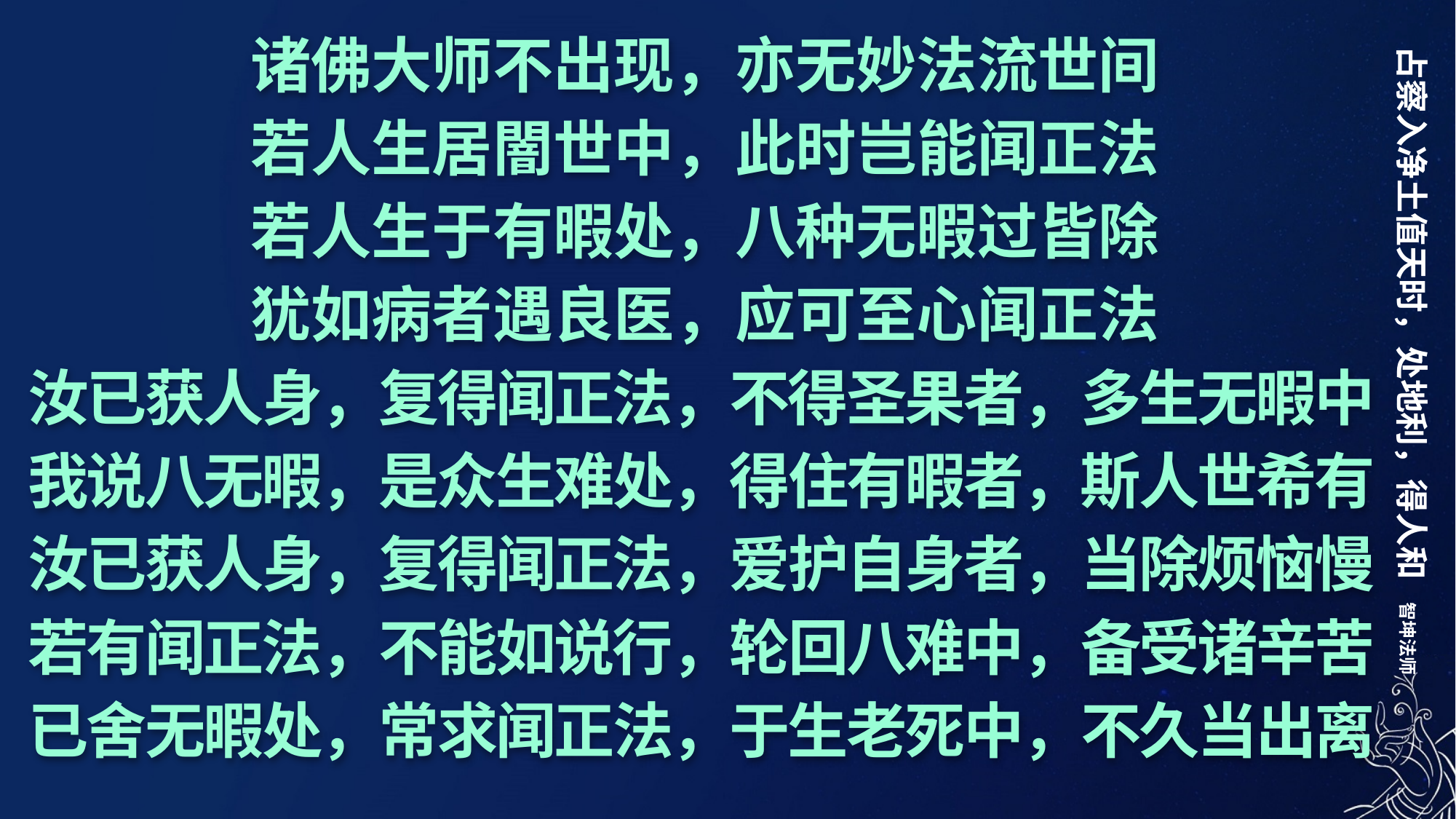

诸佛大师不出现，亦无妙法流世间
若人生居闇世中，此时岂能闻正法
若人生于有暇处，八种无暇过皆除
犹如病者遇良医，应可至心闻正法
汝已获人身，复得闻正法，不得圣果者，多生无暇中
我说八无暇，是众生难处，得住有暇者，斯人世希有
汝已获人身，复得闻正法，爱护自身者，当除烦恼慢
若有闻正法，不能如说行，轮回八难中，备受诸辛苦
已舍无暇处，常求闻正法，于生老死中，不久当出离